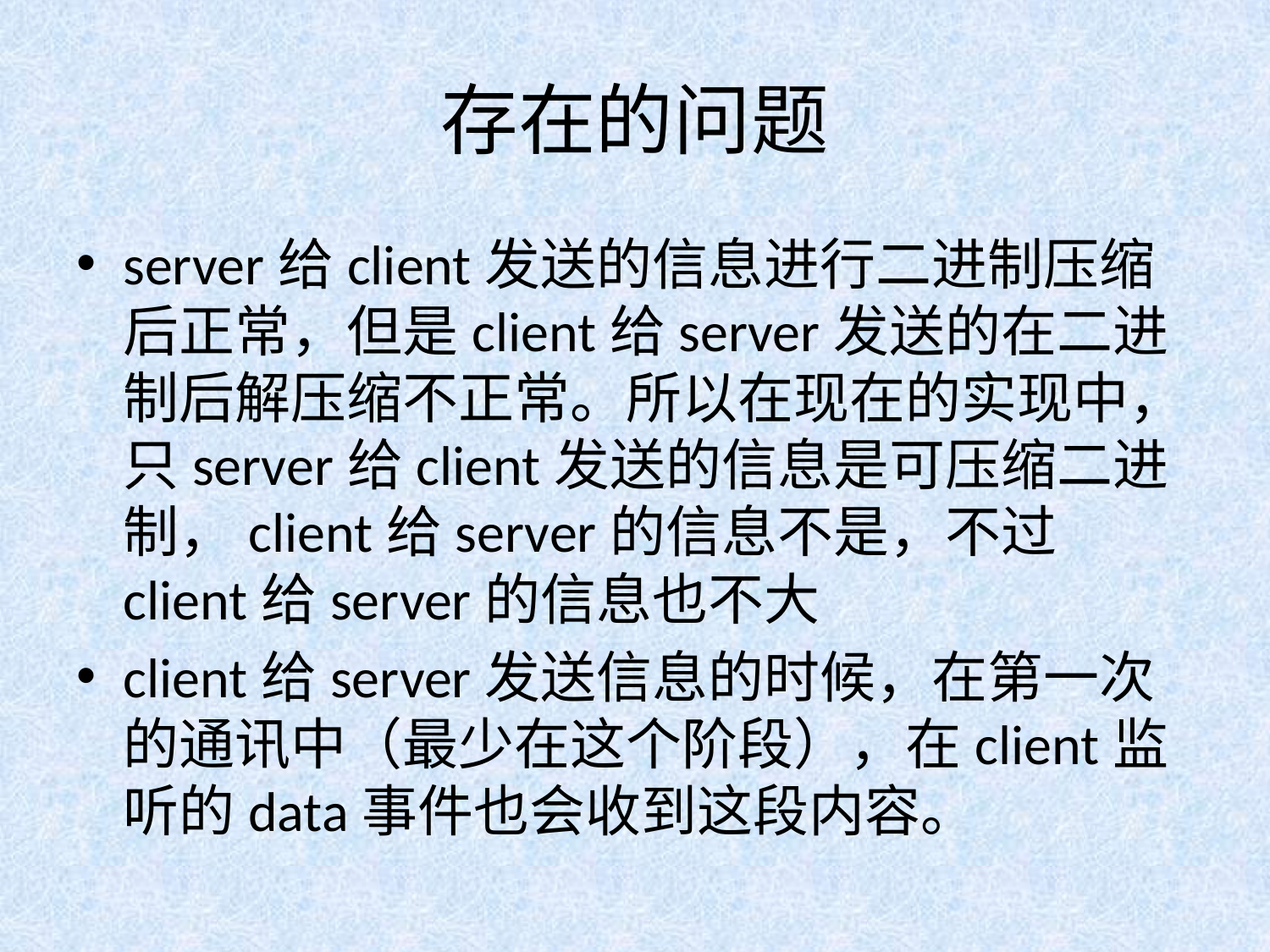

# 存在的问题
server给client发送的信息进行二进制压缩后正常，但是client给server发送的在二进制后解压缩不正常。所以在现在的实现中，只server给client发送的信息是可压缩二进制，client给server的信息不是，不过client给server的信息也不大
client给server发送信息的时候，在第一次的通讯中（最少在这个阶段），在client监听的data事件也会收到这段内容。